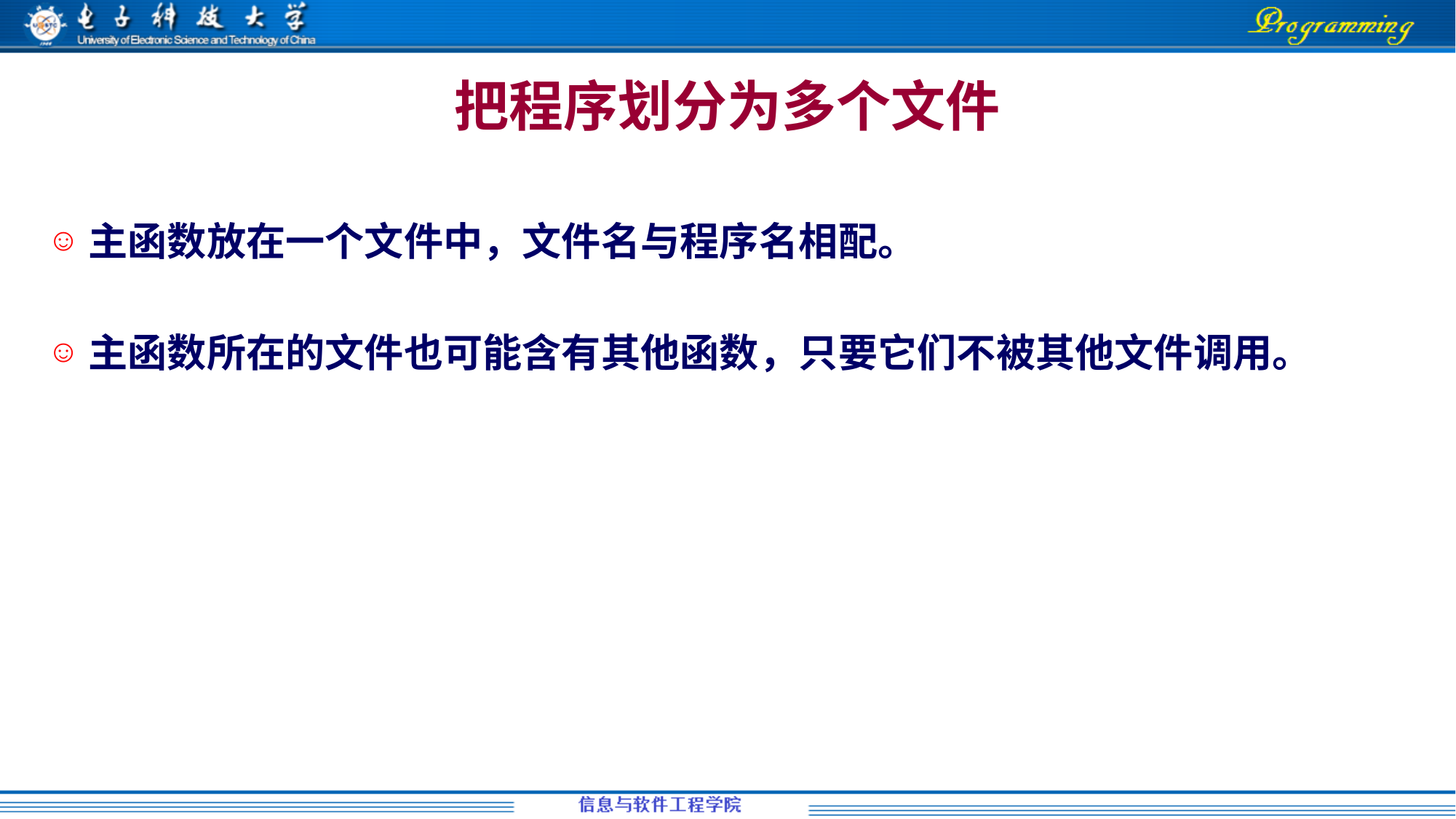

把程序划分为多个文件
主函数放在一个文件中，文件名与程序名相配。
主函数所在的文件也可能含有其他函数，只要它们不被其他文件调用。